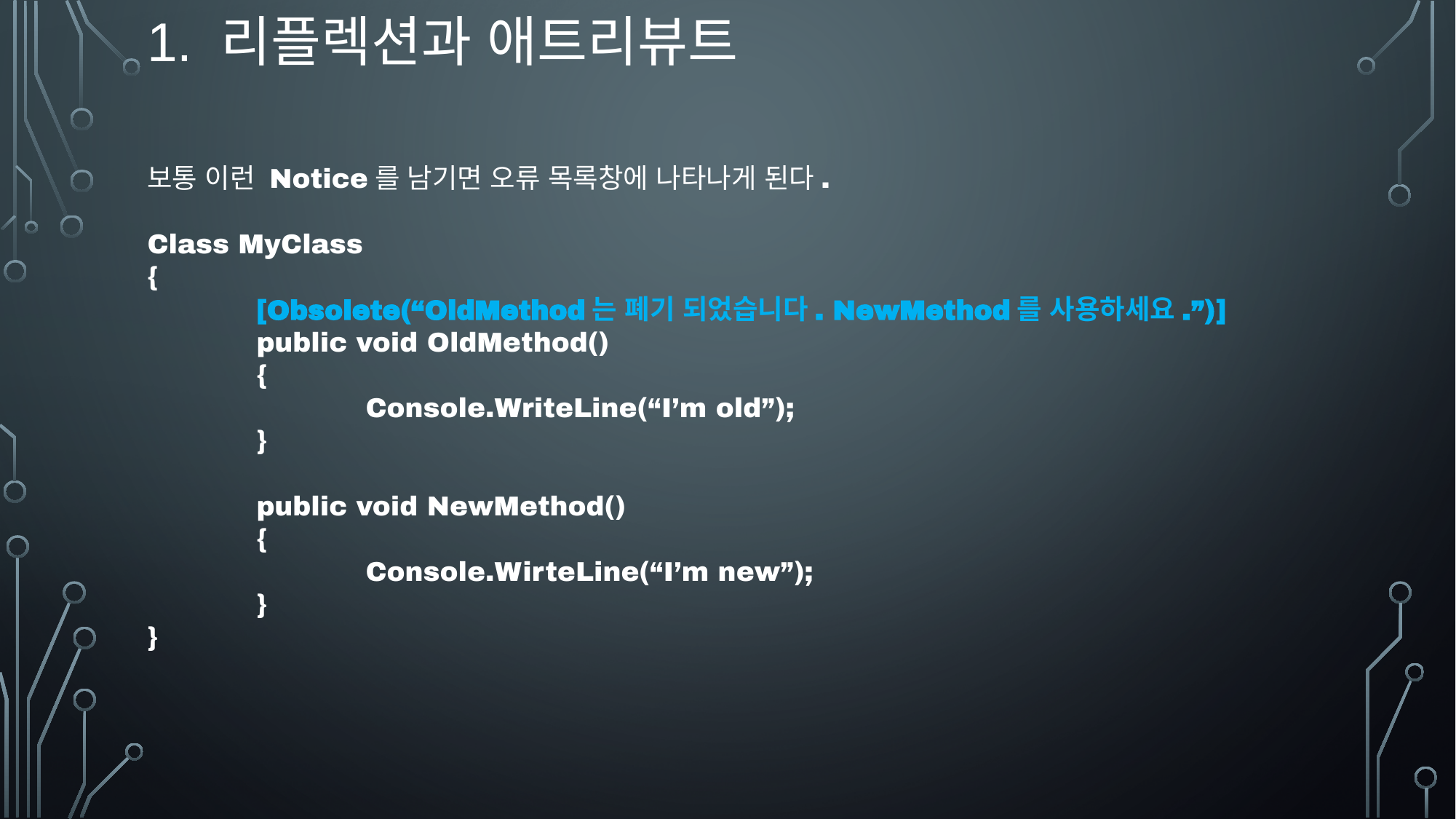

# 1. 리플렉션과 애트리뷰트
보통 이런 Notice를 남기면 오류 목록창에 나타나게 된다.

Class MyClass
{
	[Obsolete(“OldMethod는 폐기 되었습니다. NewMethod를 사용하세요.”)]
	public void OldMethod()
	{
		Console.WriteLine(“I’m old”);
	}

	public void NewMethod()
	{
		Console.WirteLine(“I’m new”);
	}
}